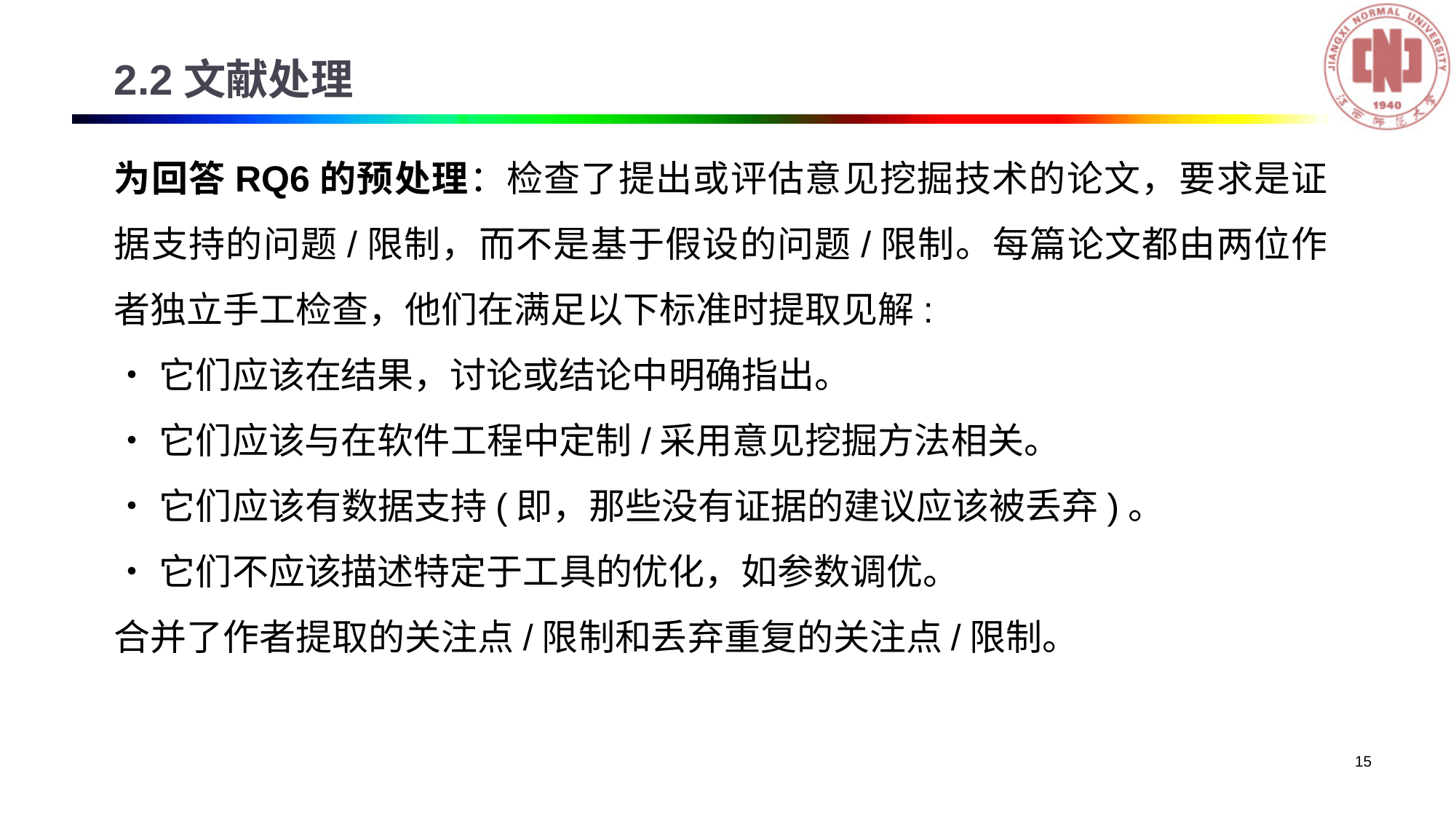

2.2文献处理
为回答RQ6的预处理：检查了提出或评估意见挖掘技术的论文，要求是证据支持的问题/限制，而不是基于假设的问题/限制。每篇论文都由两位作者独立手工检查，他们在满足以下标准时提取见解:
•它们应该在结果，讨论或结论中明确指出。
•它们应该与在软件工程中定制/采用意见挖掘方法相关。
•它们应该有数据支持(即，那些没有证据的建议应该被丢弃)。
•它们不应该描述特定于工具的优化，如参数调优。
合并了作者提取的关注点/限制和丢弃重复的关注点/限制。

15